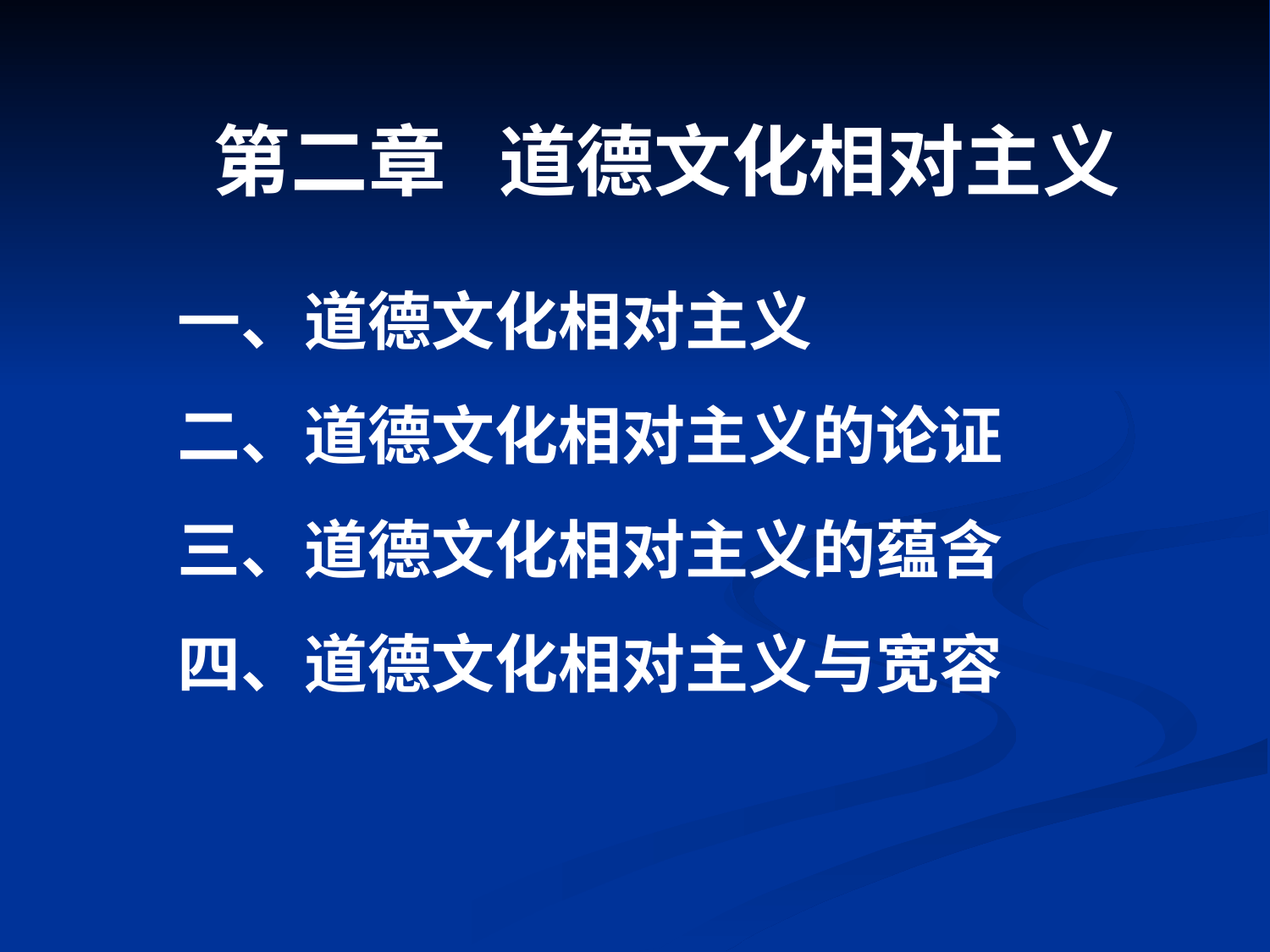

第二章   道德文化相对主义

一、道德文化相对主义
二、道德文化相对主义的论证
三、道德文化相对主义的蕴含
四、道德文化相对主义与宽容